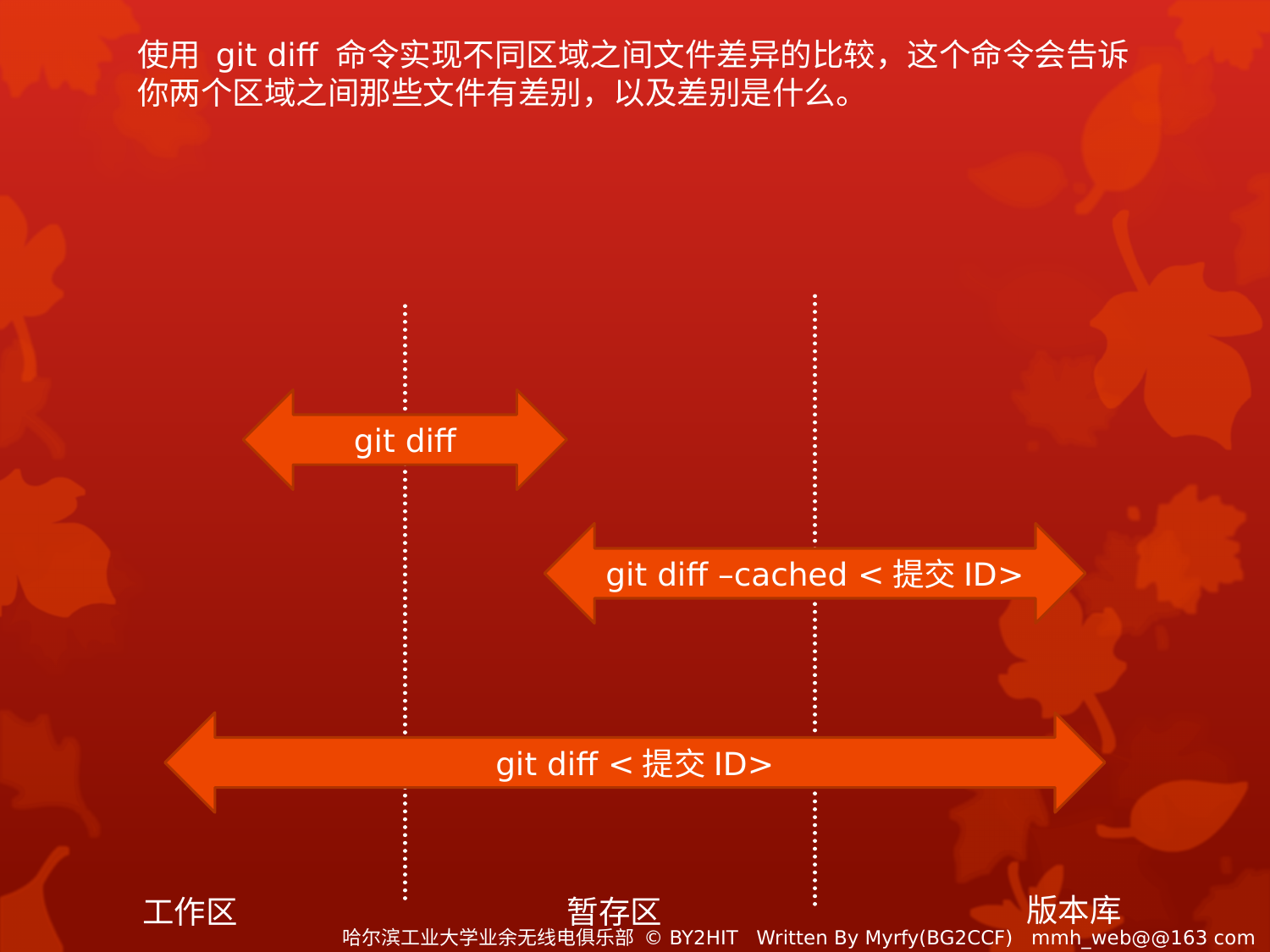

使用 git diff 命令实现不同区域之间文件差异的比较，这个命令会告诉你两个区域之间那些文件有差别，以及差别是什么。
git diff
git diff –cached <提交ID>
git diff <提交ID>
版本库
工作区
暂存区